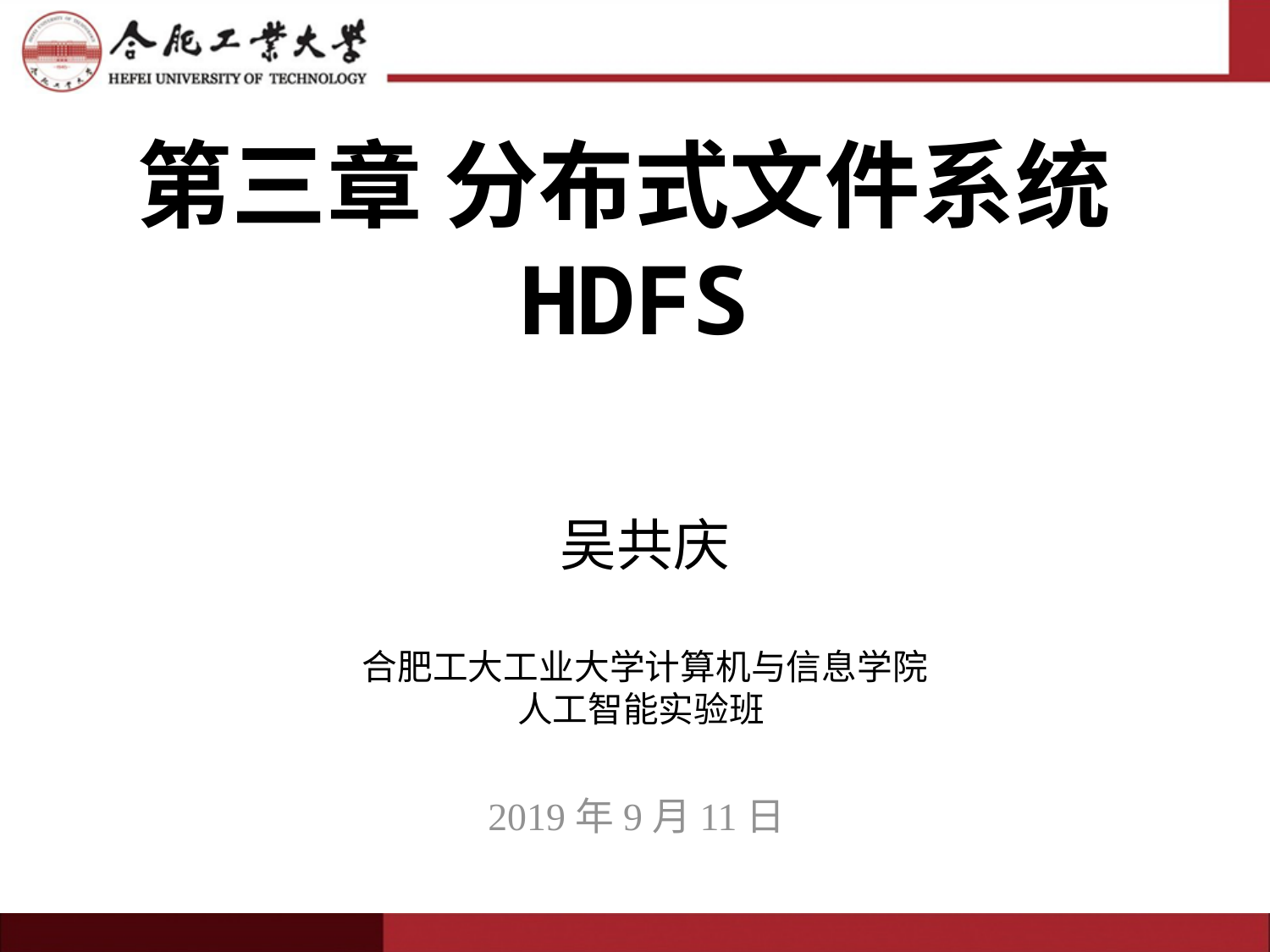

# 第三章 分布式文件系统HDFS
吴共庆

合肥工大工业大学计算机与信息学院
人工智能实验班

2019年9月11日